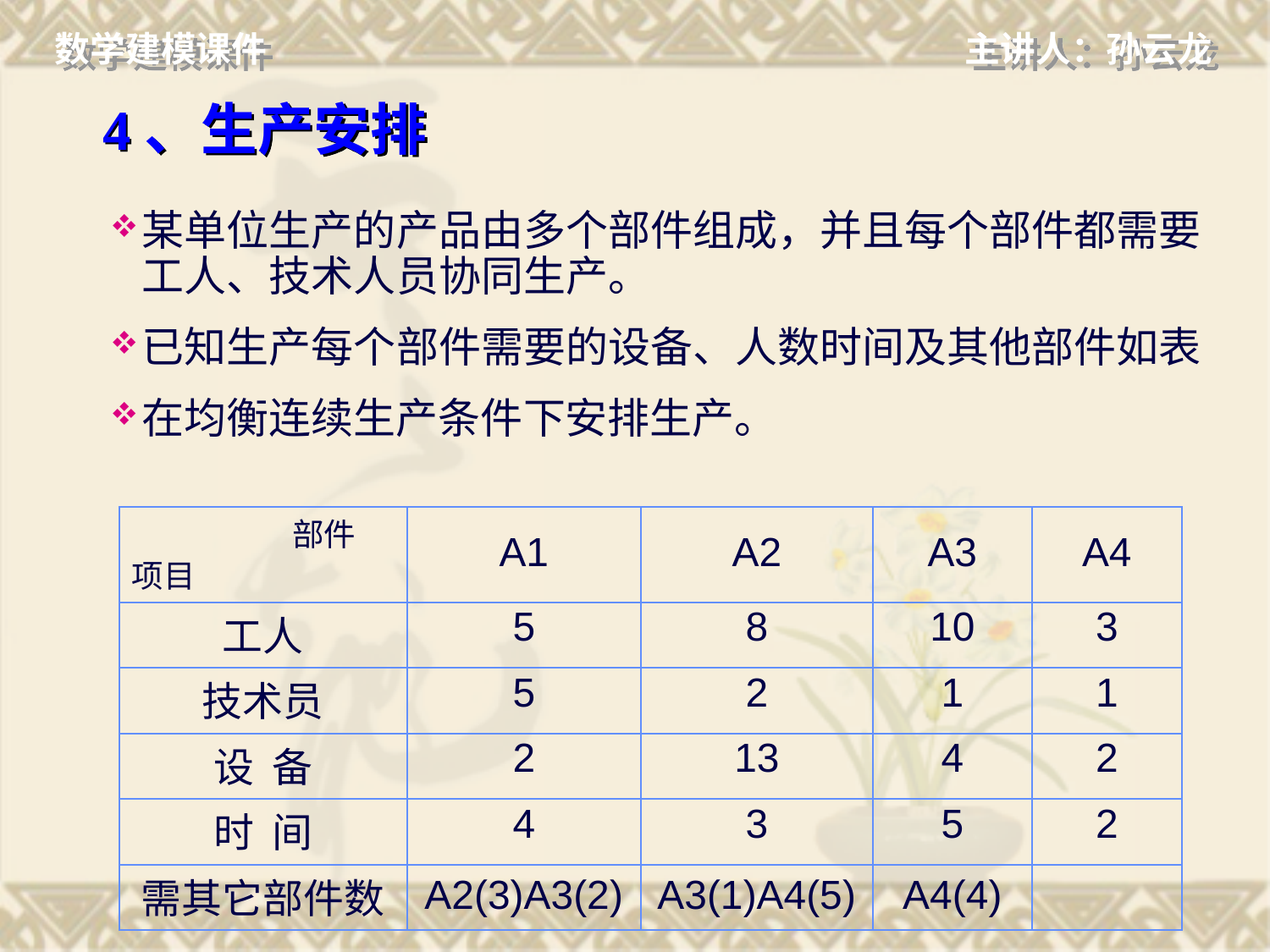

# 4、生产安排
某单位生产的产品由多个部件组成，并且每个部件都需要工人、技术人员协同生产。
已知生产每个部件需要的设备、人数时间及其他部件如表
在均衡连续生产条件下安排生产。
| 部件 项目 | A1 | A2 | A3 | A4 |
| --- | --- | --- | --- | --- |
| 工人 | 5 | 8 | 10 | 3 |
| 技术员 | 5 | 2 | 1 | 1 |
| 设 备 | 2 | 13 | 4 | 2 |
| 时 间 | 4 | 3 | 5 | 2 |
| 需其它部件数 | A2(3)A3(2) | A3(1)A4(5) | A4(4) |  |